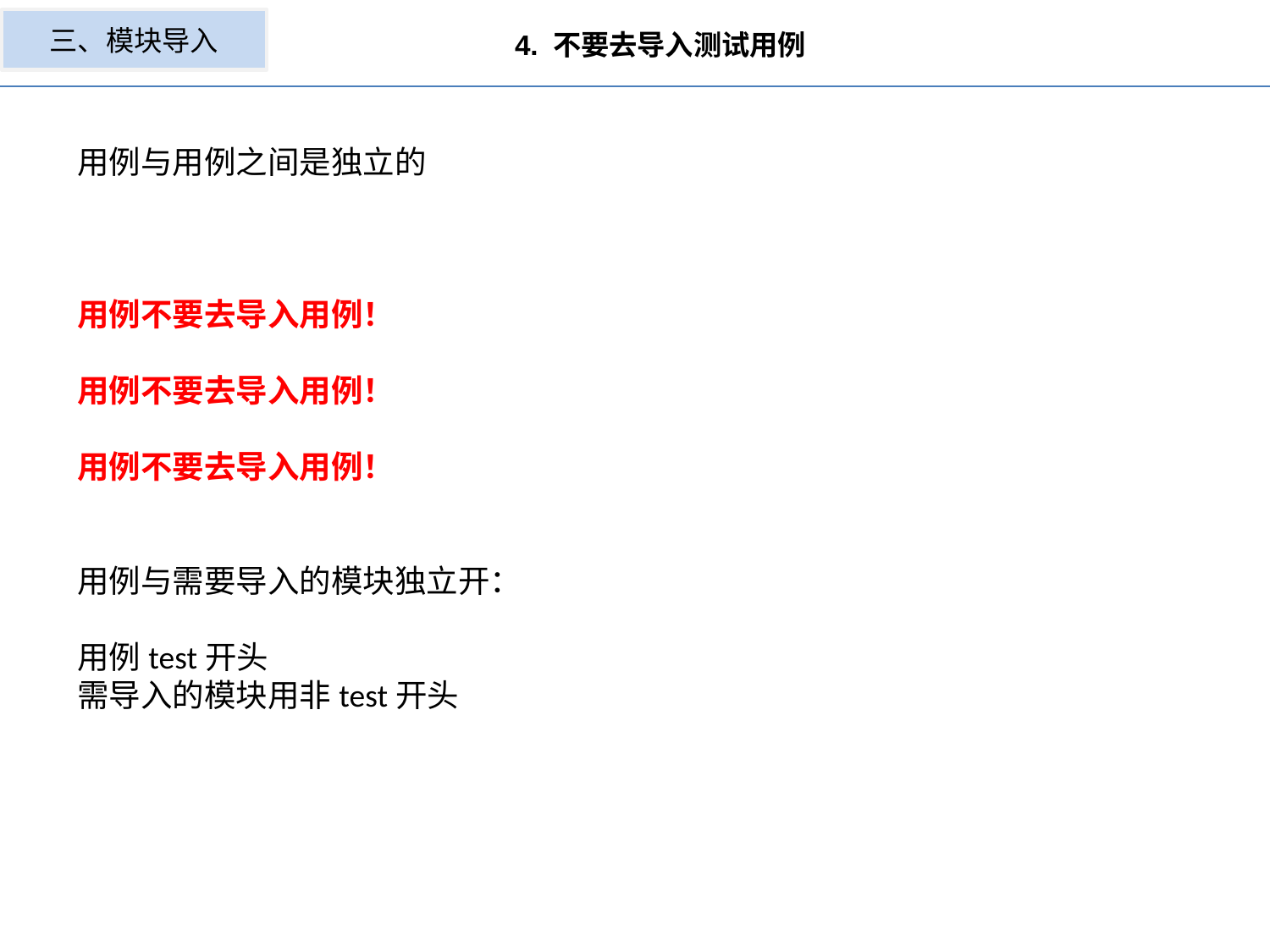

三、模块导入
4. 不要去导入测试用例
用例与用例之间是独立的

用例不要去导入用例！

用例不要去导入用例！

用例不要去导入用例！

用例与需要导入的模块独立开：

用例test开头
需导入的模块用非test开头